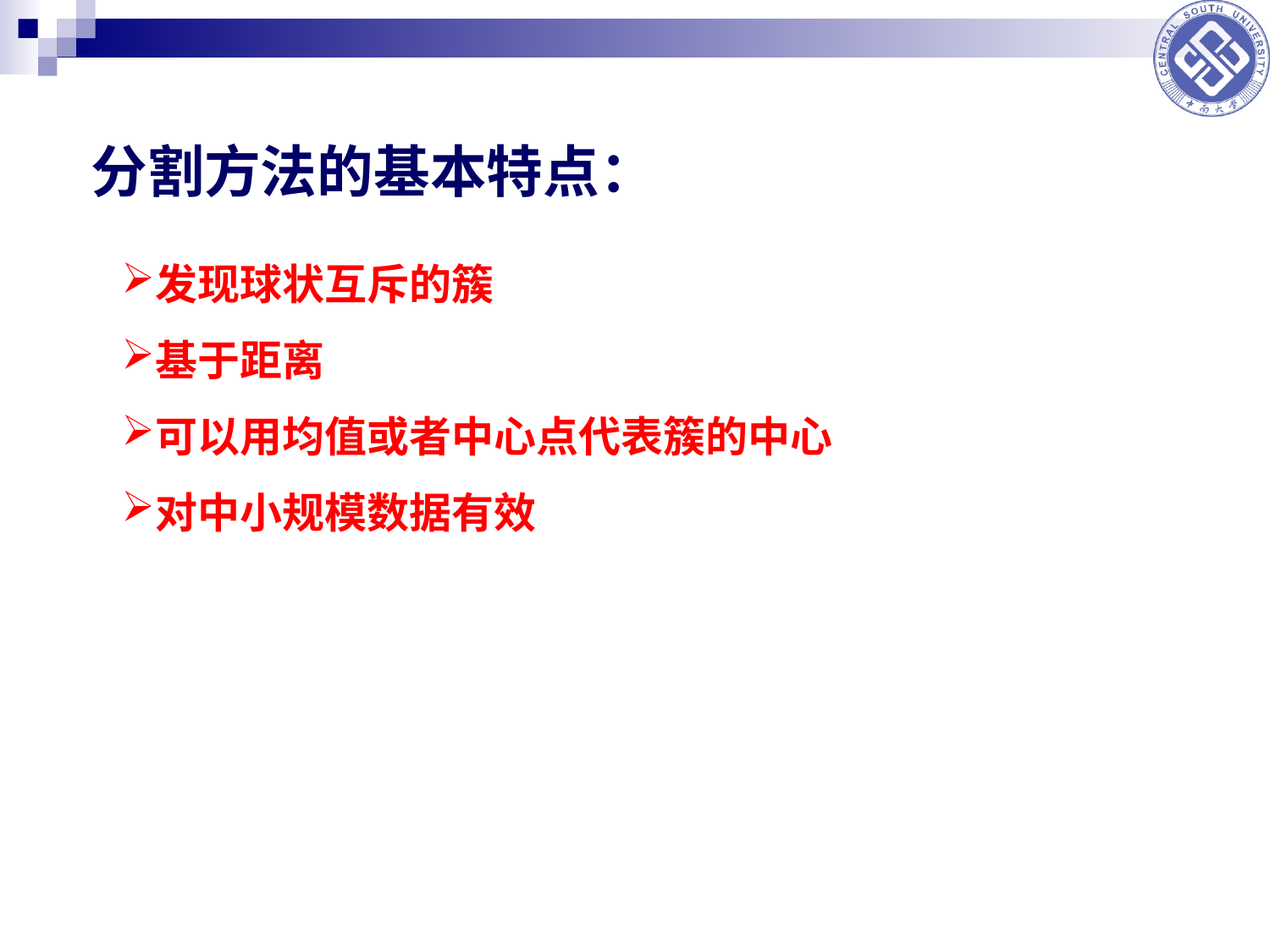

分割方法的基本特点：
发现球状互斥的簇
基于距离
可以用均值或者中心点代表簇的中心
对中小规模数据有效